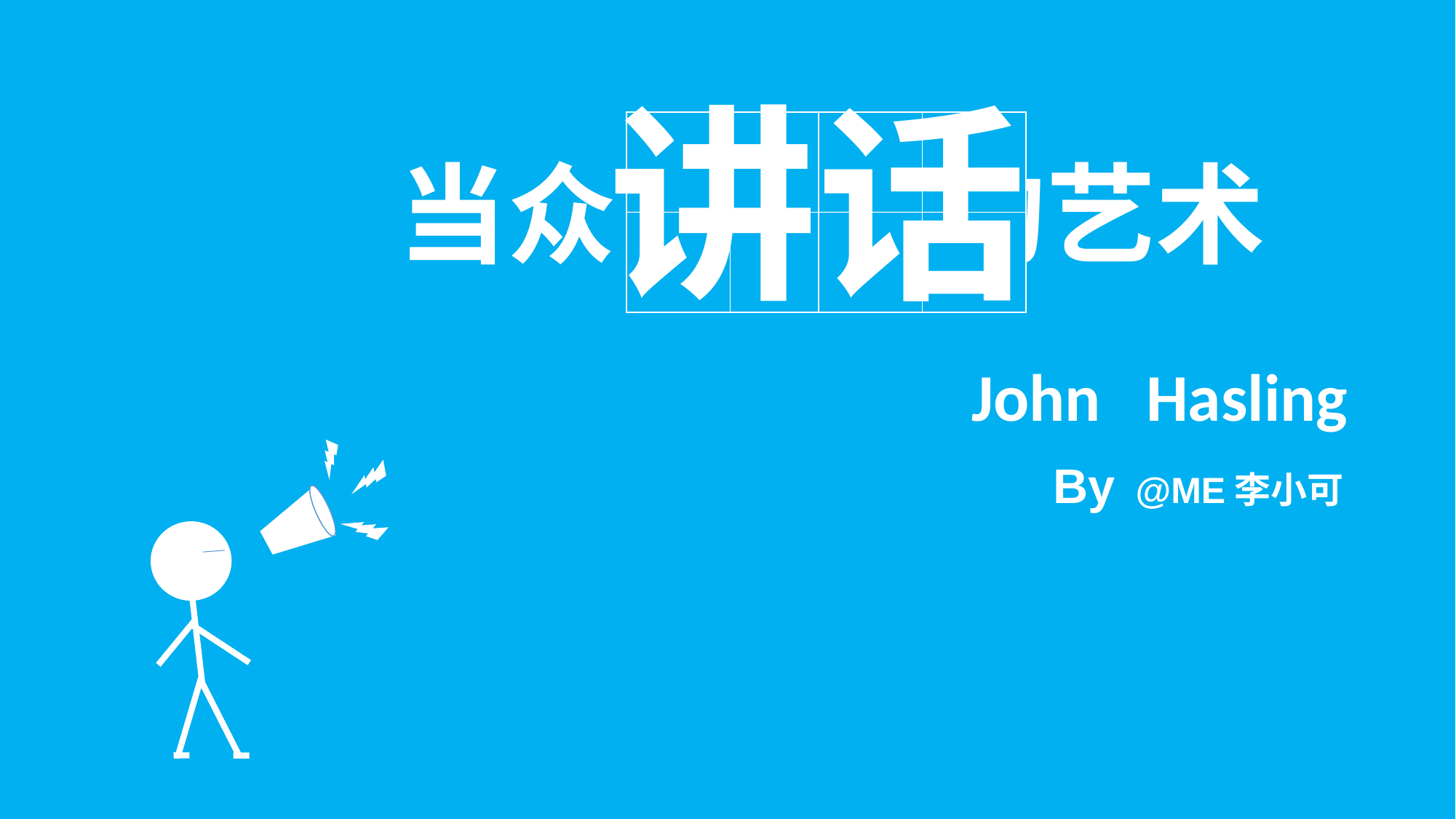

讲话

当众             的艺术
John   Hasling

By  @ME李小可